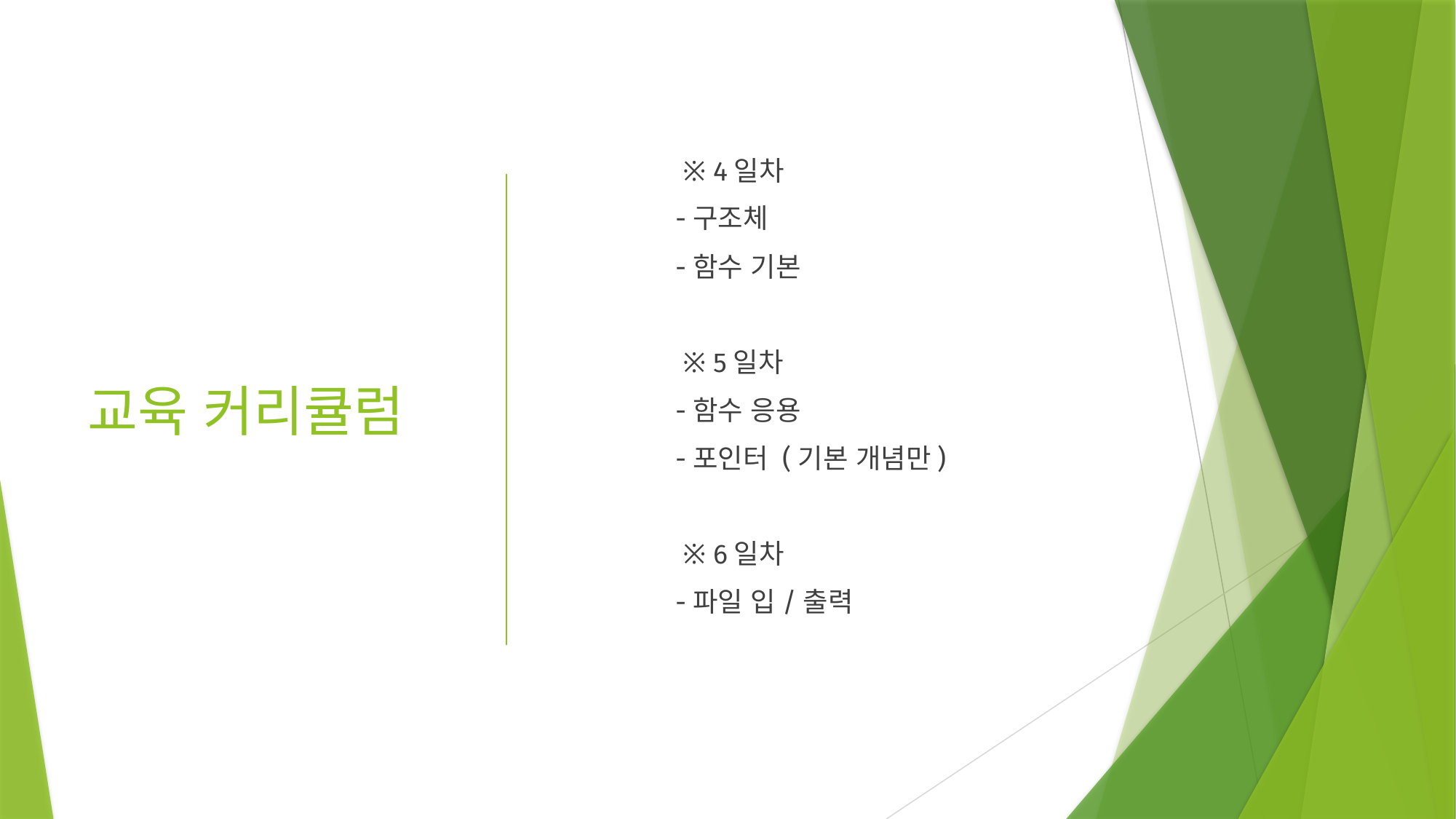

# 교육 커리큘럼
	 ※ 4일차
	-구조체
	-함수 기본

	 ※ 5일차
	-함수 응용
	-포인터 (기본 개념만)

	 ※ 6일차
	-파일 입/출력